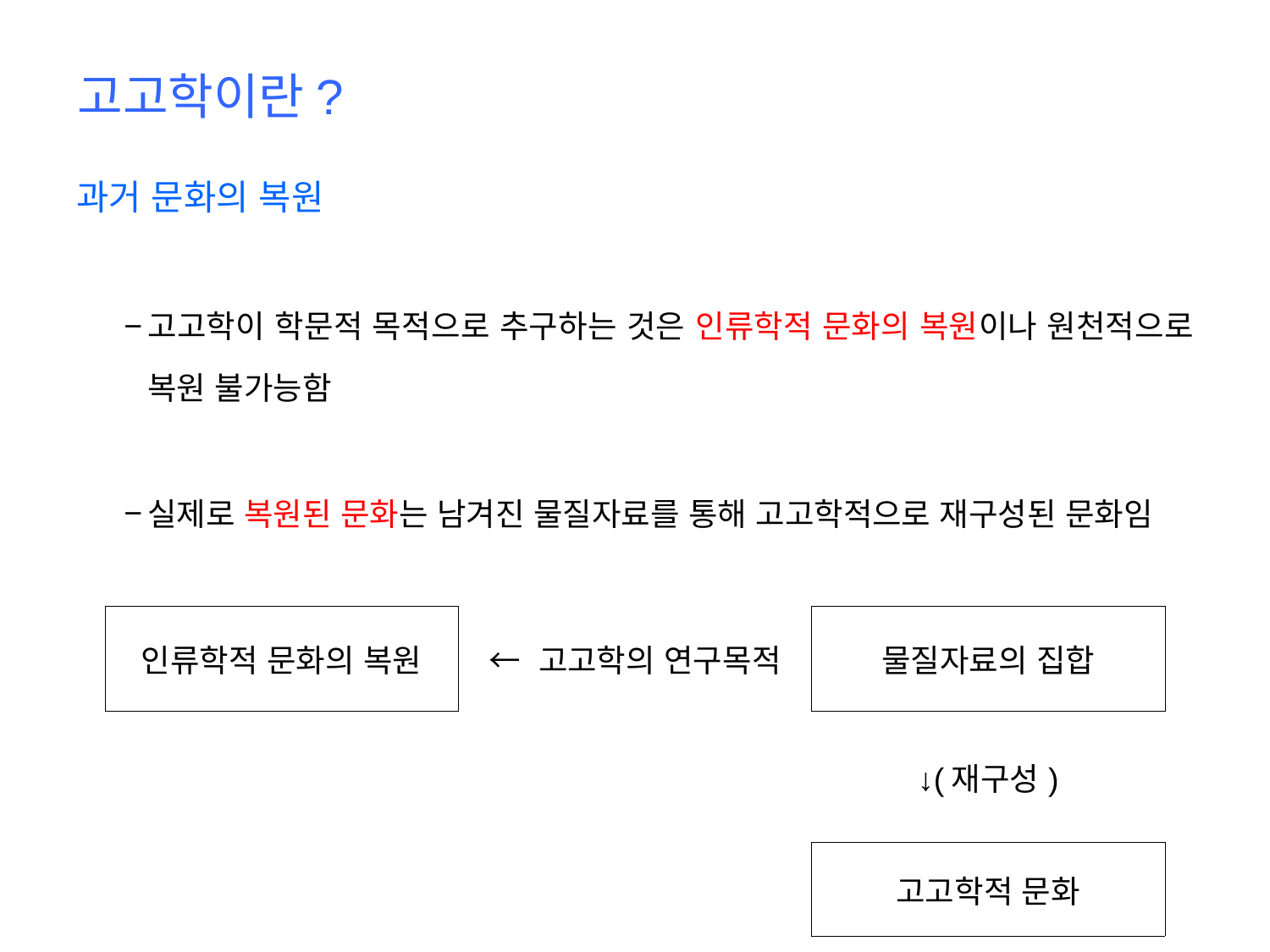

# 고고학이란?
과거 문화의 복원

고고학이 학문적 목적으로 추구하는 것은 인류학적 문화의 복원이나 원천적으로 복원 불가능함

실제로 복원된 문화는 남겨진 물질자료를 통해 고고학적으로 재구성된 문화임

| 인류학적 문화의 복원 | ← 고고학의 연구목적 | 물질자료의 집합 |
| --- | --- | --- |
|  |  | ↓(재구성) |
|  |  | 고고학적 문화 |